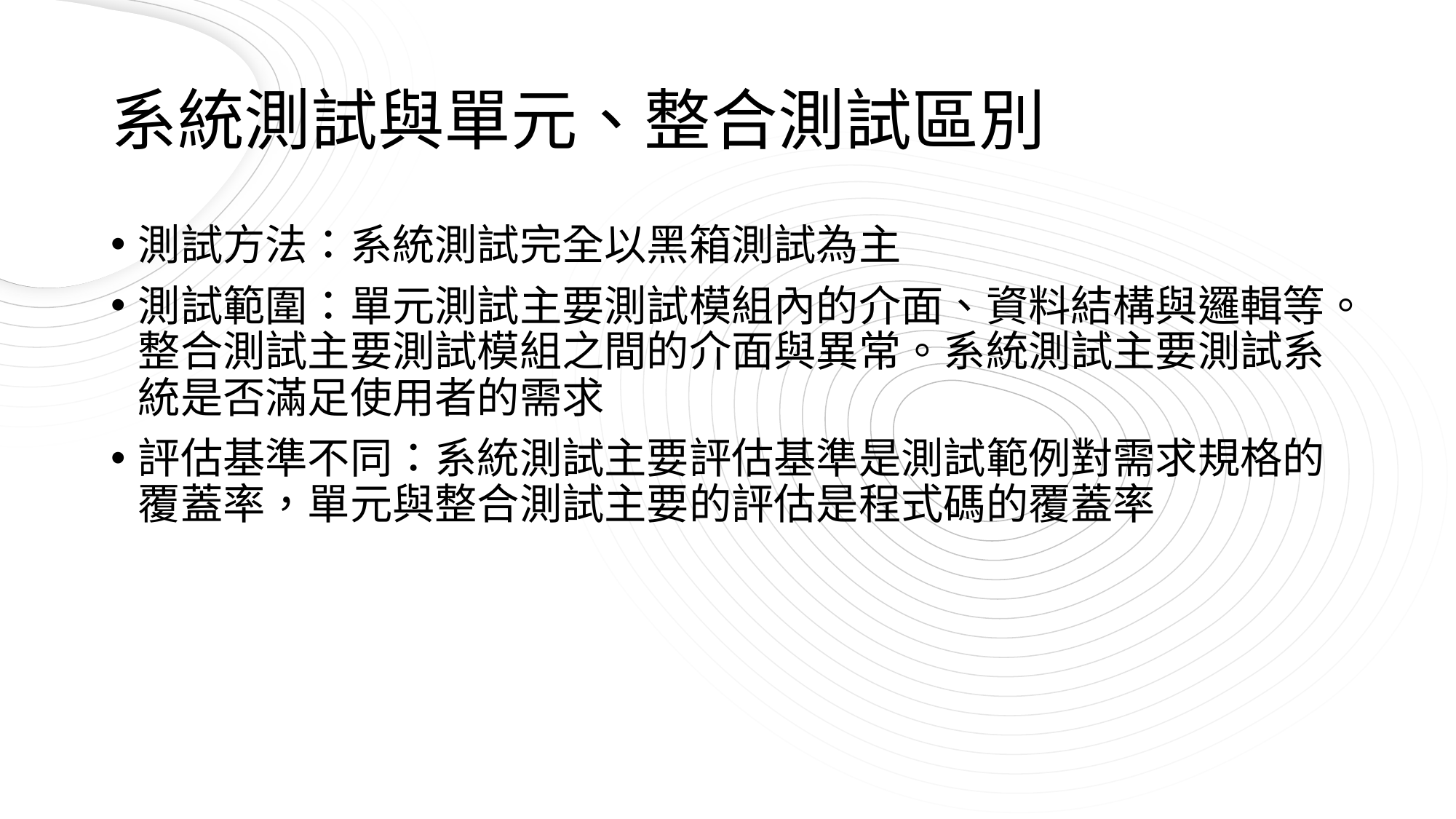

# 系統測試與單元、整合測試區別
測試方法：系統測試完全以黑箱測試為主
測試範圍：單元測試主要測試模組內的介面、資料結構與邏輯等。整合測試主要測試模組之間的介面與異常。系統測試主要測試系統是否滿足使用者的需求
評估基準不同：系統測試主要評估基準是測試範例對需求規格的覆蓋率，單元與整合測試主要的評估是程式碼的覆蓋率